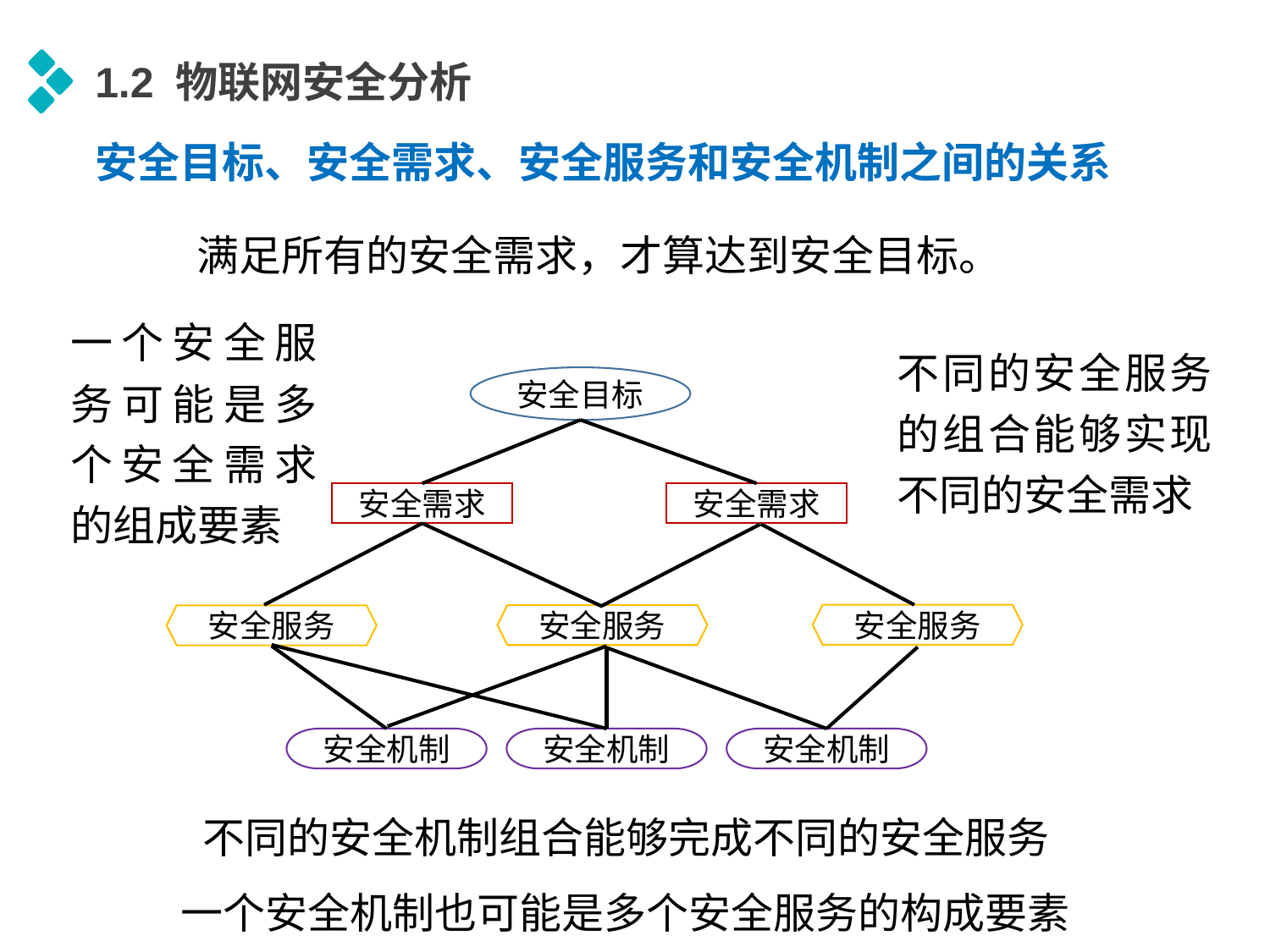

1.2 物联网安全分析

安全目标、安全需求、安全服务和安全机制之间的关系
满足所有的安全需求，才算达到安全目标。
一个安全服务可能是多个安全需求的组成要素
不同的安全服务的组合能够实现不同的安全需求
安全目标
安全需求
安全需求
安全服务
安全服务
安全服务
安全机制
安全机制
安全机制
不同的安全机制组合能够完成不同的安全服务
一个安全机制也可能是多个安全服务的构成要素
延时符